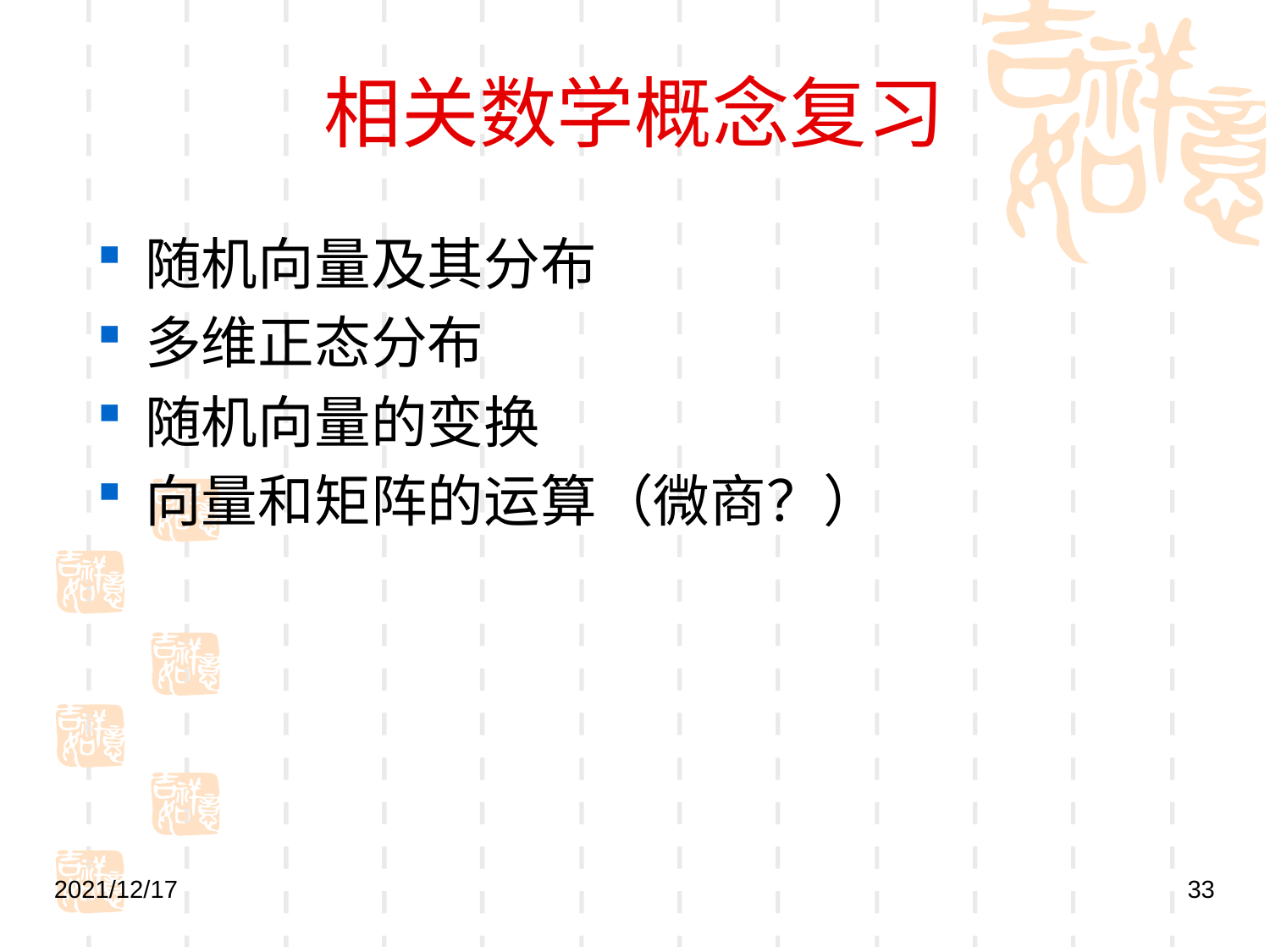

# 相关数学概念复习
随机向量及其分布
多维正态分布
随机向量的变换
向量和矩阵的运算（微商？）
2021/12/17
33